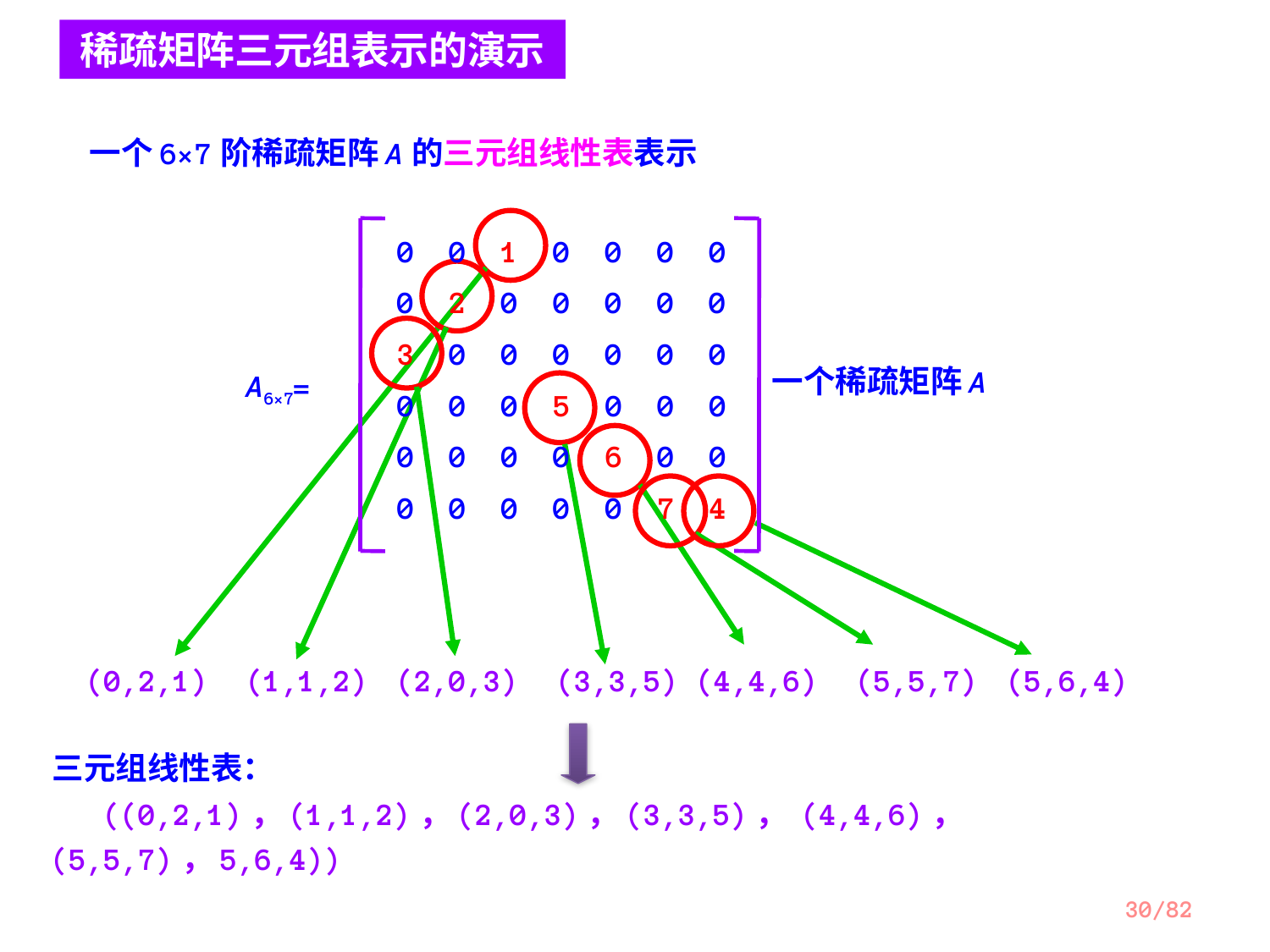

稀疏矩阵三元组表示的演示
一个6×7阶稀疏矩阵A的三元组线性表表示

0  0  1  0  0  0  0
0  2  0  0  0  0  0
3  0  0  0  0  0  0
A6×7=
0  0  0  5  0  0  0
0  0  0  0  6  0  0
0  0  0  0  0  7  4

一个稀疏矩阵A

(0,2,1)
(1,1,2)
(2,0,3)
(3,3,5)
(4,4,6)
(5,5,7)
(5,6,4)

三元组线性表：
   ((0,2,1)，(1,1,2)，(2,0,3)，(3,3,5)， (4,4,6)，(5,5,7)，5,6,4))
30/82